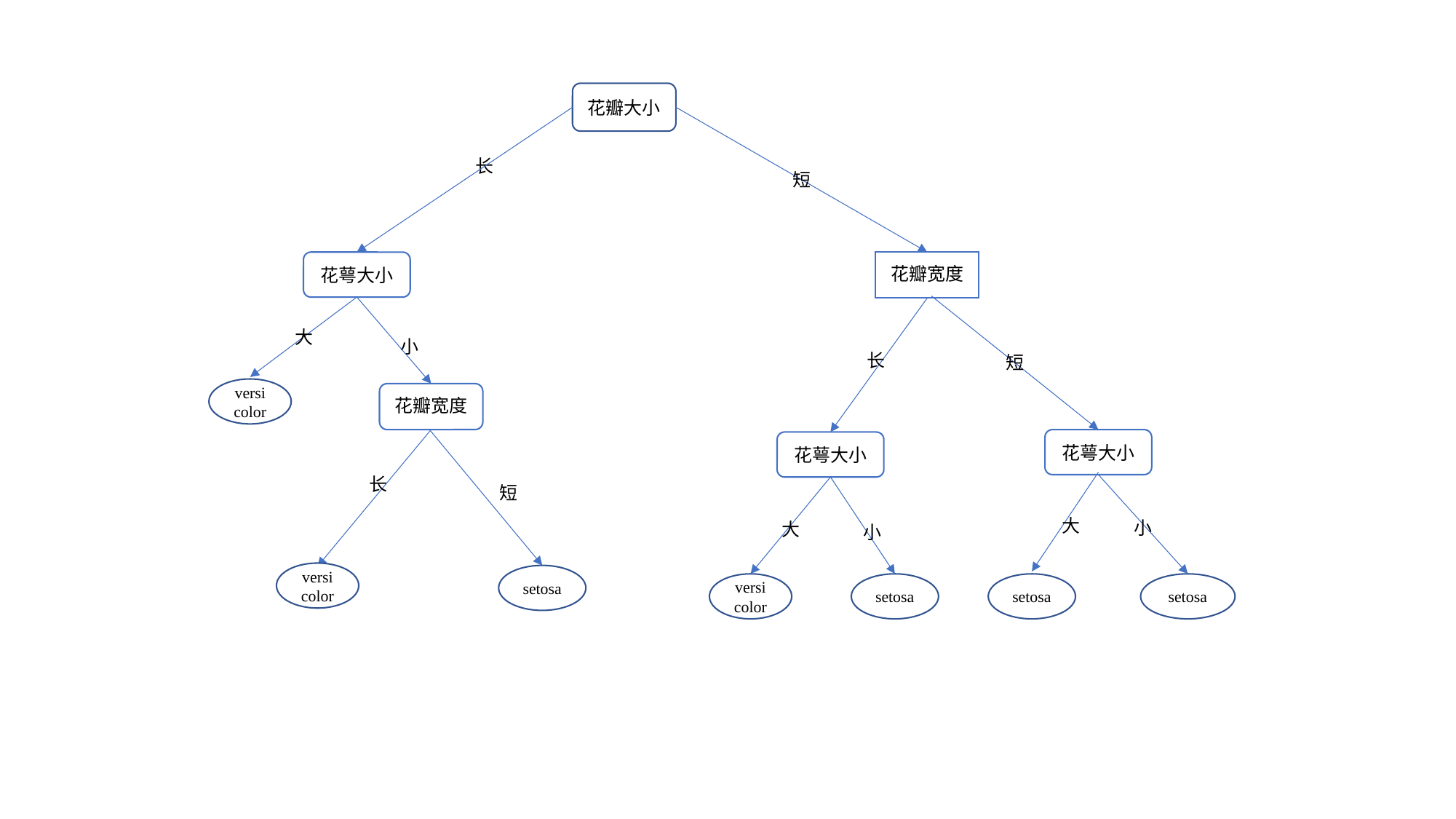

花瓣大小
# 长
短
花萼大小
花瓣宽度
大
小
长
短
versicolor
花瓣宽度
花萼大小
花萼大小
长
短
大
小
大
小
versicolor
setosa
versicolor
setosa
setosa
setosa